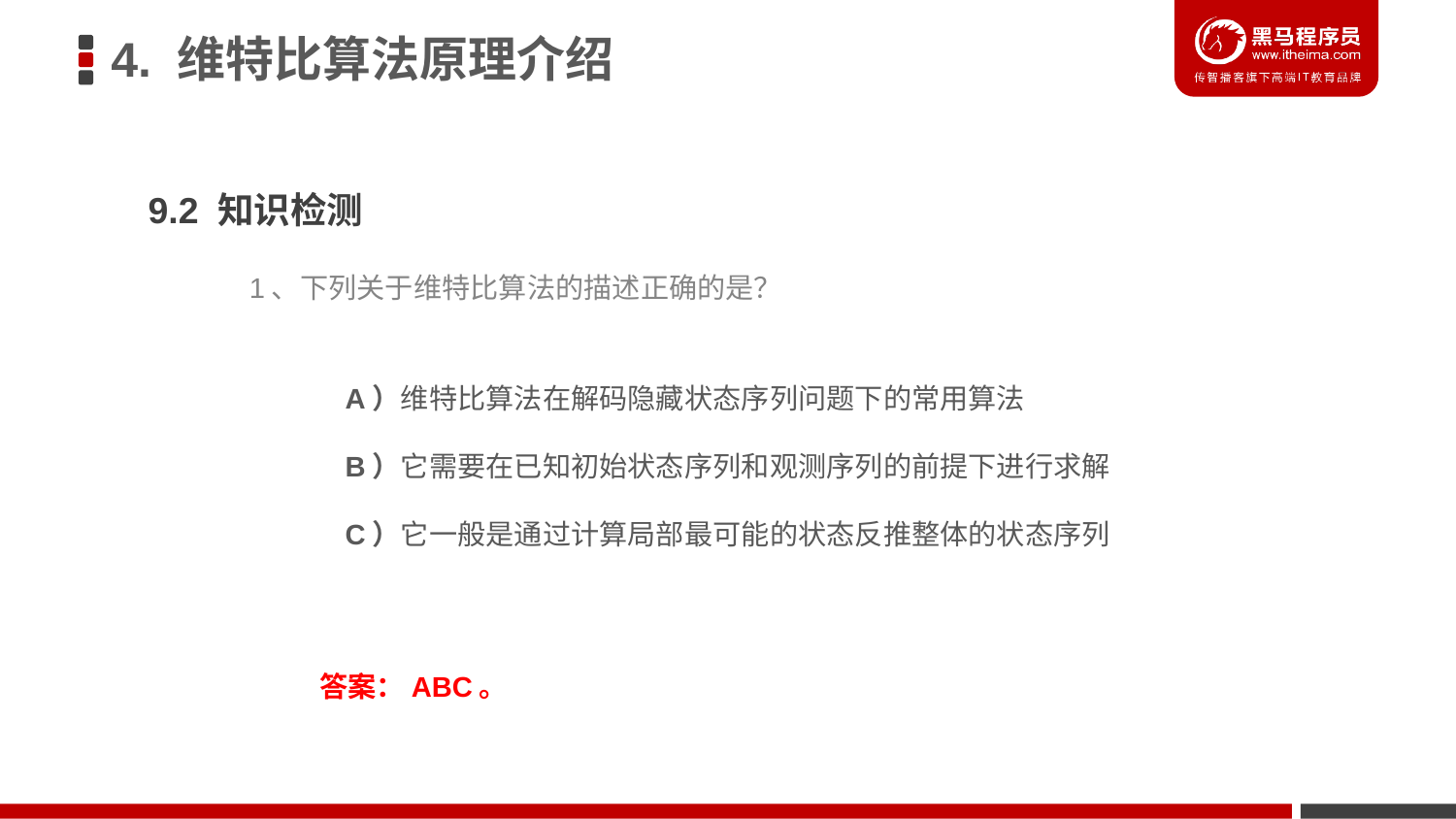

4. 维特比算法原理介绍
9.2 知识检测
1、下列关于维特比算法的描述正确的是？
A）维特比算法在解码隐藏状态序列问题下的常用算法

B）它需要在已知初始状态序列和观测序列的前提下进行求解

C）它一般是通过计算局部最可能的状态反推整体的状态序列
答案：ABC。